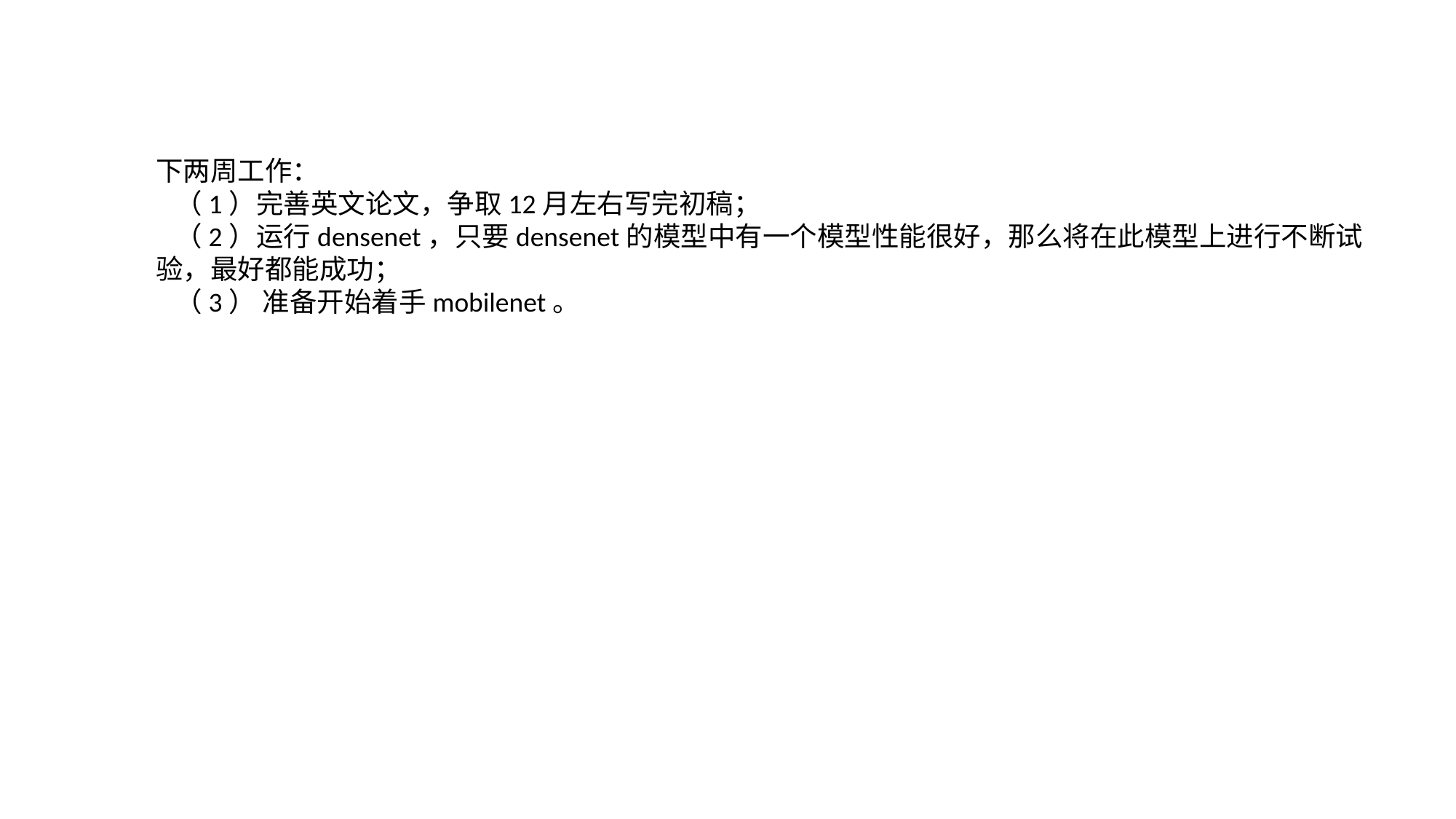

下两周工作：
  （1）完善英文论文，争取12月左右写完初稿；
  （2）运行densenet，只要densenet的模型中有一个模型性能很好，那么将在此模型上进行不断试验，最好都能成功；
  （3） 准备开始着手mobilenet。